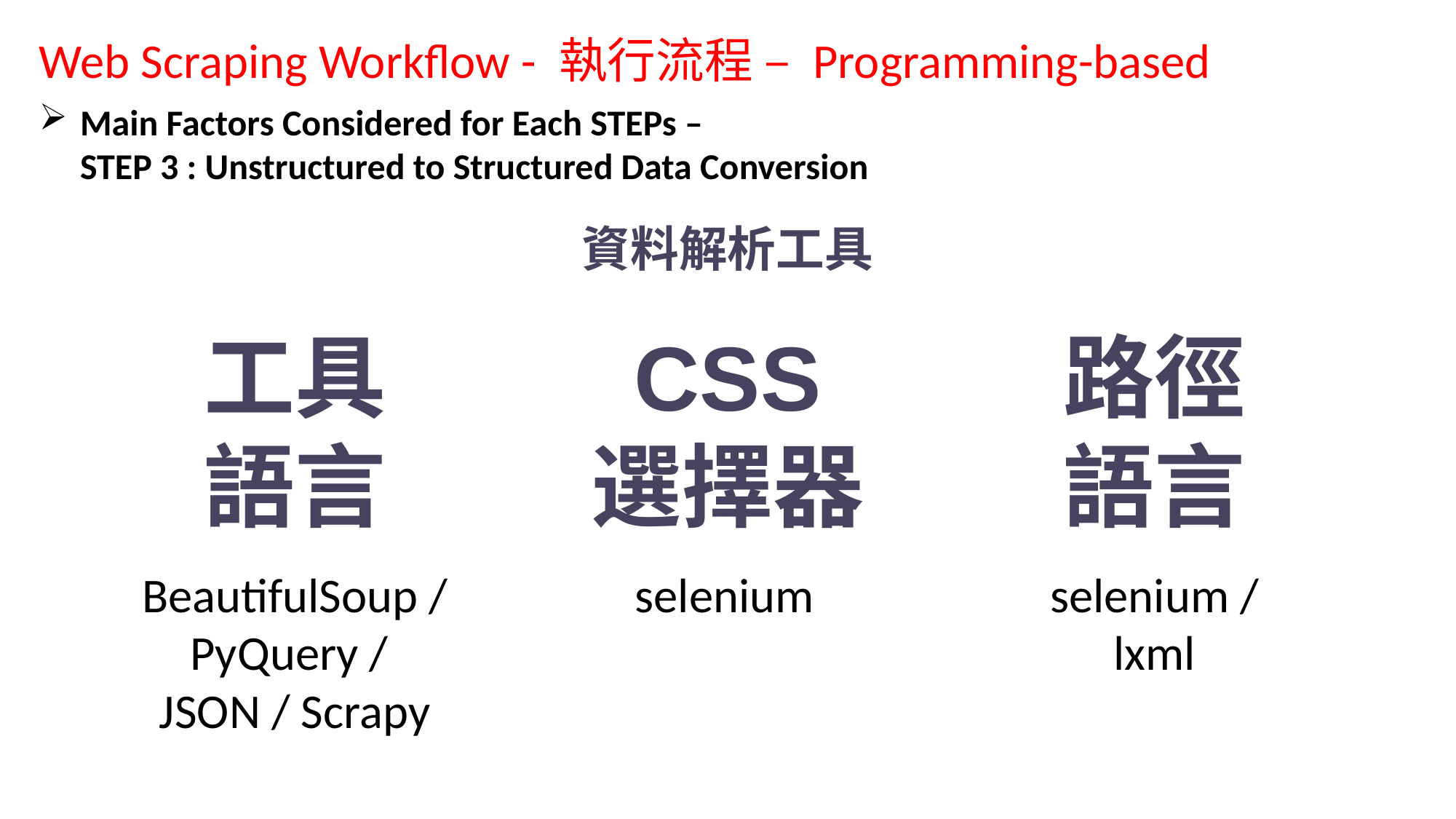

Web Scraping Workflow - 執行流程 – Programming-based
Main Factors Considered for Each STEPs –
STEP 3 : Unstructured to Structured Data Conversion
資料解析工具
工具語言
CSS
選擇器
路徑語言
BeautifulSoup / PyQuery /
JSON / Scrapy
selenium
selenium /
lxml